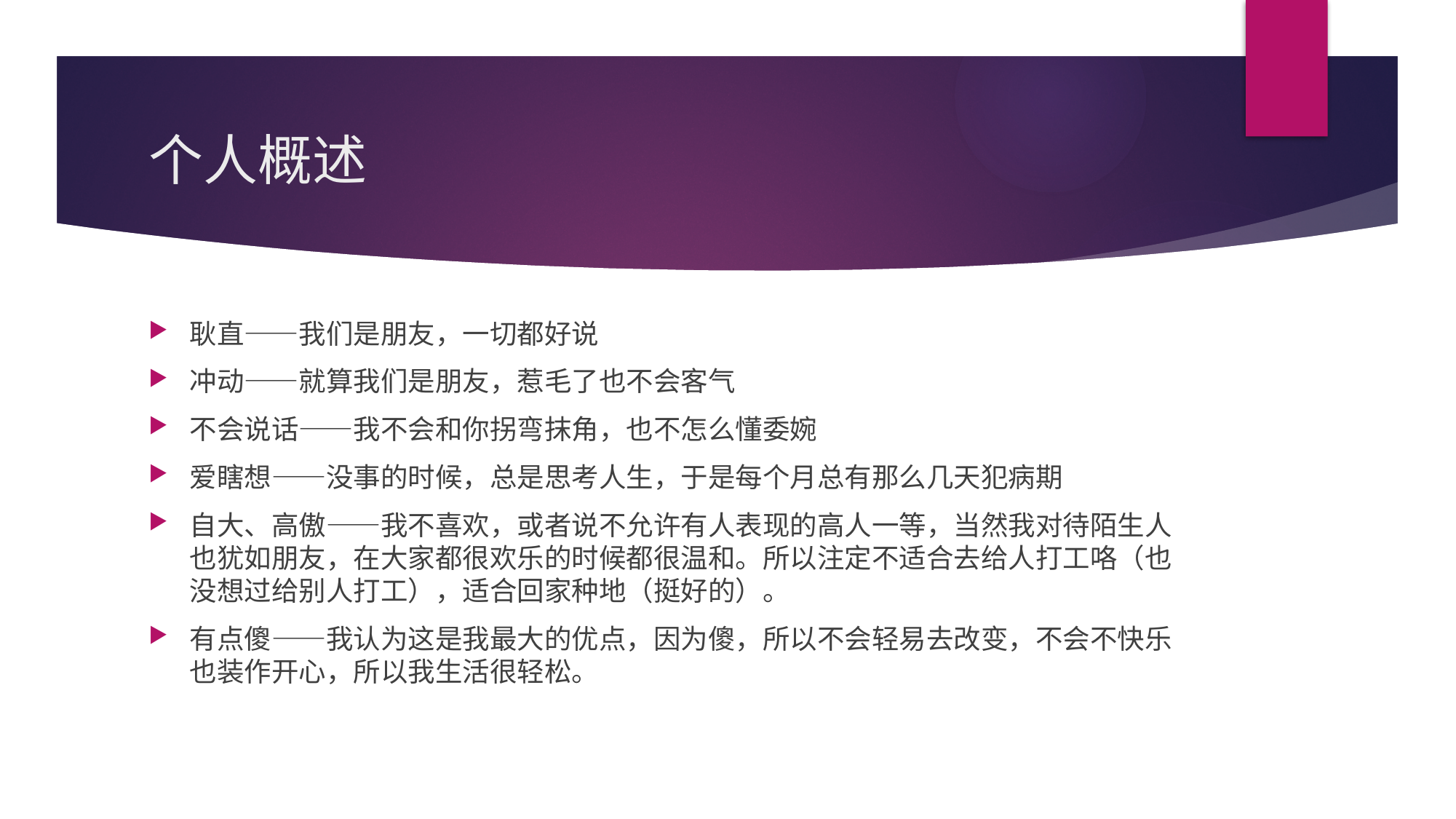

# 个人概述
耿直——我们是朋友，一切都好说
冲动——就算我们是朋友，惹毛了也不会客气
不会说话——我不会和你拐弯抹角，也不怎么懂委婉
爱瞎想——没事的时候，总是思考人生，于是每个月总有那么几天犯病期
自大、高傲——我不喜欢，或者说不允许有人表现的高人一等，当然我对待陌生人也犹如朋友，在大家都很欢乐的时候都很温和。所以注定不适合去给人打工咯（也没想过给别人打工），适合回家种地（挺好的）。
有点傻——我认为这是我最大的优点，因为傻，所以不会轻易去改变，不会不快乐也装作开心，所以我生活很轻松。